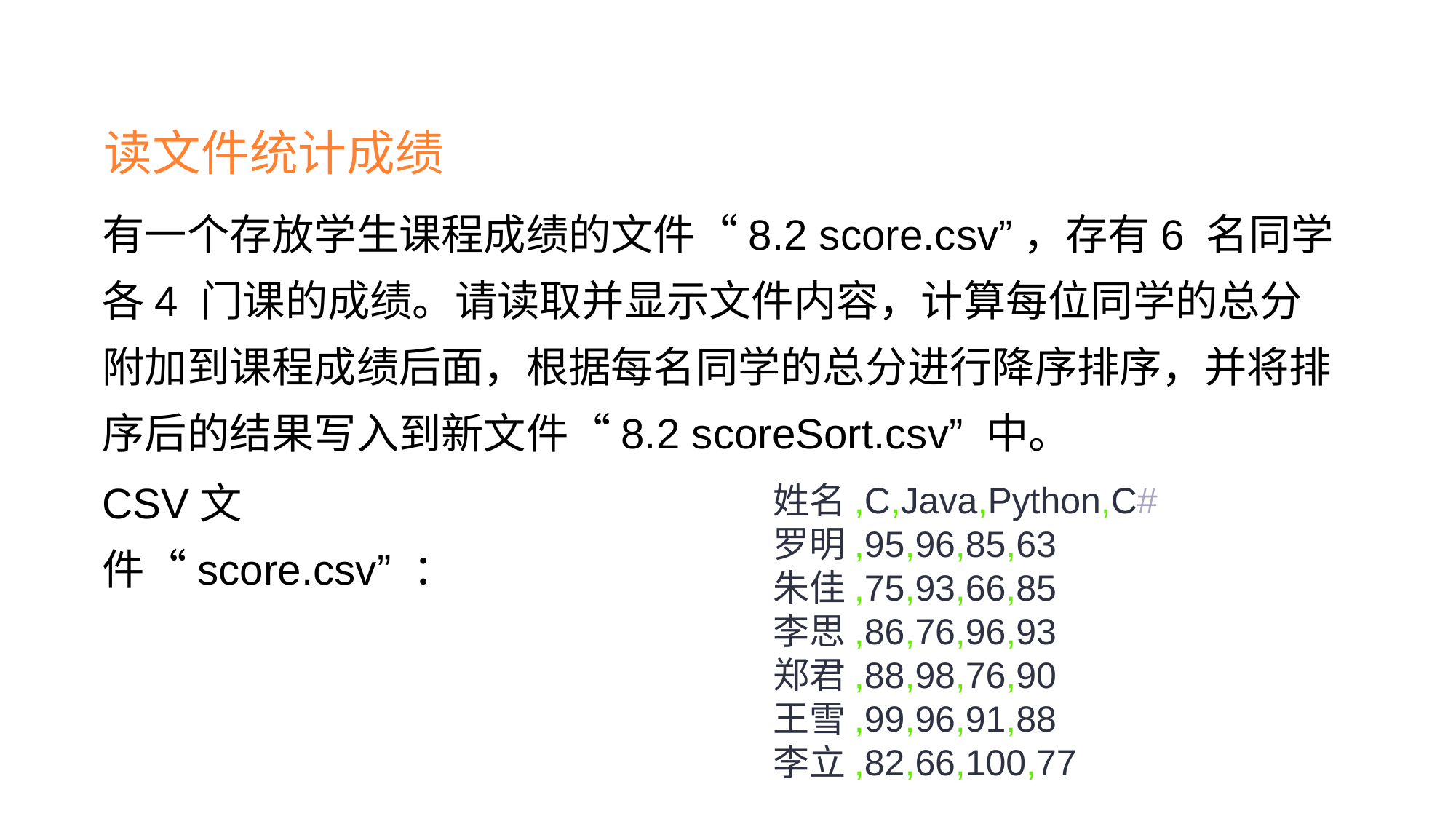

读文件统计成绩
有一个存放学生课程成绩的文件“8.2 score.csv”，存有6 名同学各4 门课的成绩。请读取并显示文件内容，计算每位同学的总分附加到课程成绩后面，根据每名同学的总分进行降序排序，并将排序后的结果写入到新文件“8.2 scoreSort.csv” 中。
CSV文件“score.csv” ：
姓名,C,Java,Python,C#
罗明,95,96,85,63
朱佳,75,93,66,85
李思,86,76,96,93
郑君,88,98,76,90
王雪,99,96,91,88
李立,82,66,100,77